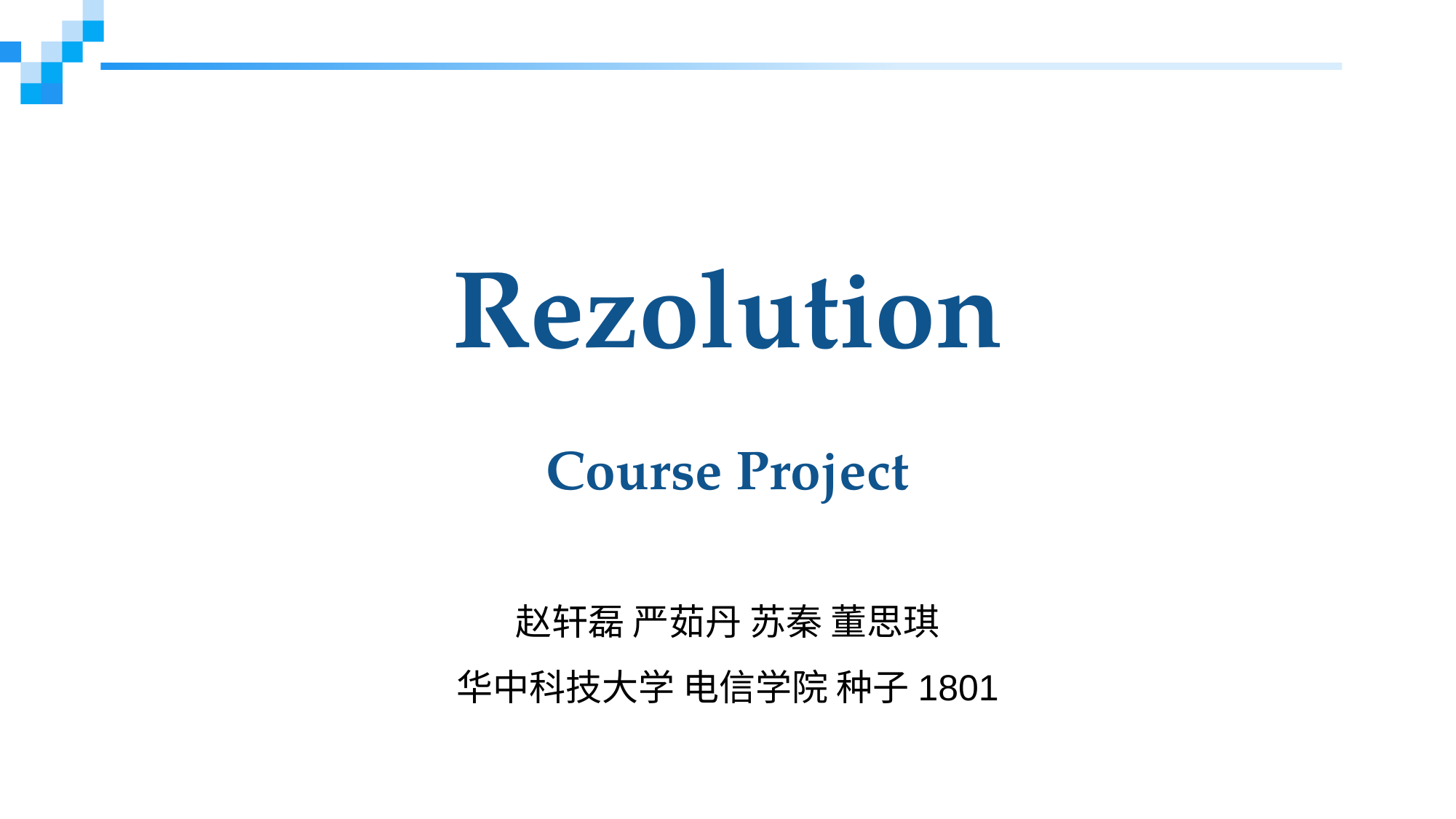

Rezolution

Course Project

赵轩磊 严茹丹 苏秦 董思琪
华中科技大学 电信学院 种子1801